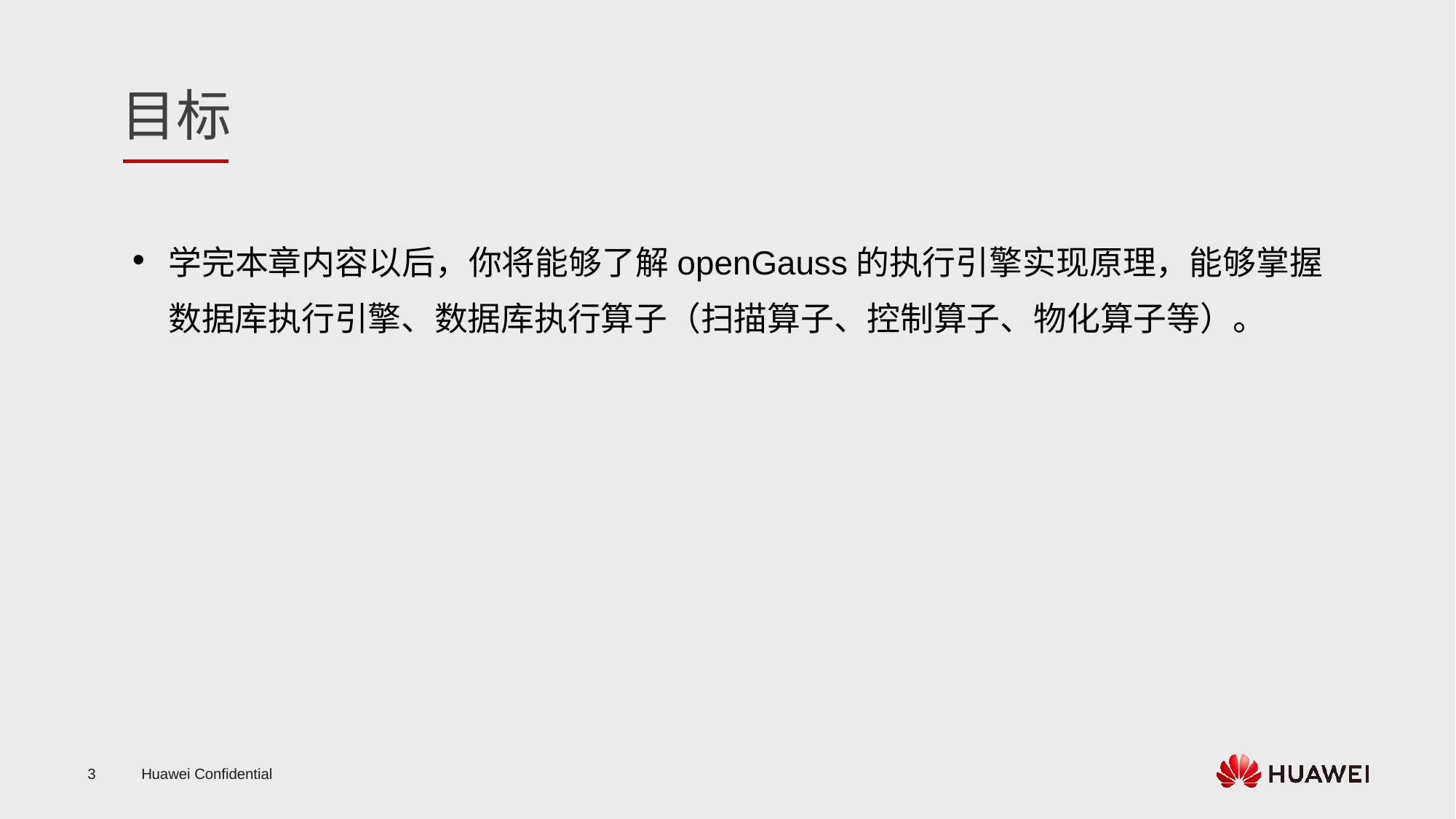

学完本章内容以后，你将能够了解openGauss的执行引擎实现原理，能够掌握数据库执行引擎、数据库执行算子（扫描算子、控制算子、物化算子等）。